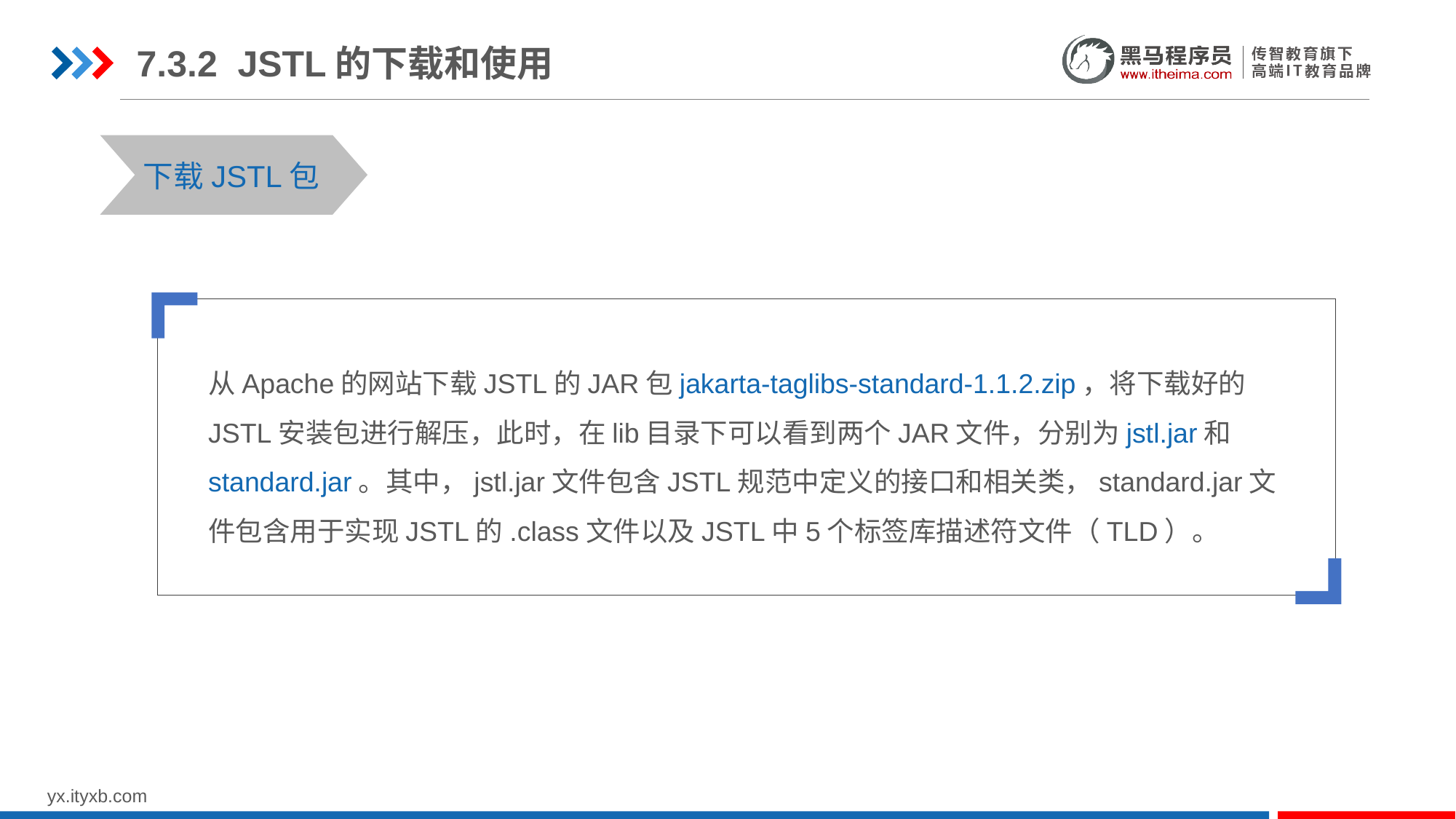

7.3.2  JSTL的下载和使用

下载JSTL包

从Apache的网站下载JSTL的JAR包jakarta-taglibs-standard-1.1.2.zip，将下载好的JSTL安装包进行解压，此时，在lib目录下可以看到两个JAR文件，分别为jstl.jar和standard.jar。其中，jstl.jar文件包含JSTL规范中定义的接口和相关类，standard.jar文件包含用于实现JSTL的.class文件以及JSTL中5个标签库描述符文件（TLD）。